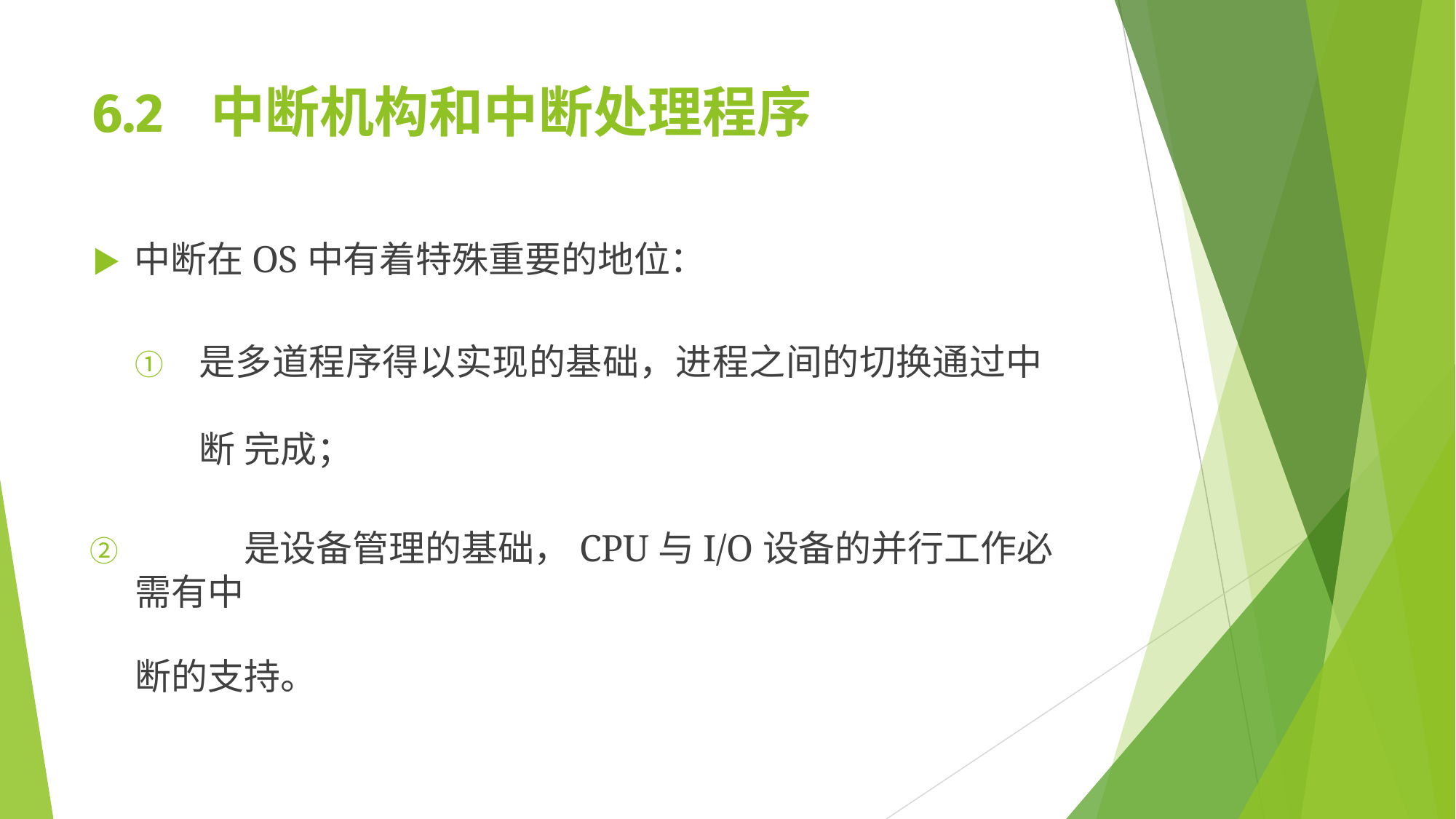

# 6.2	中断机构和中断处理程序
▶	中断在OS中有着特殊重要的地位：
①	是多道程序得以实现的基础，进程之间的切换通过中断 完成；

②	是设备管理的基础，CPU与I/O设备的并行工作必需有中

断的支持。